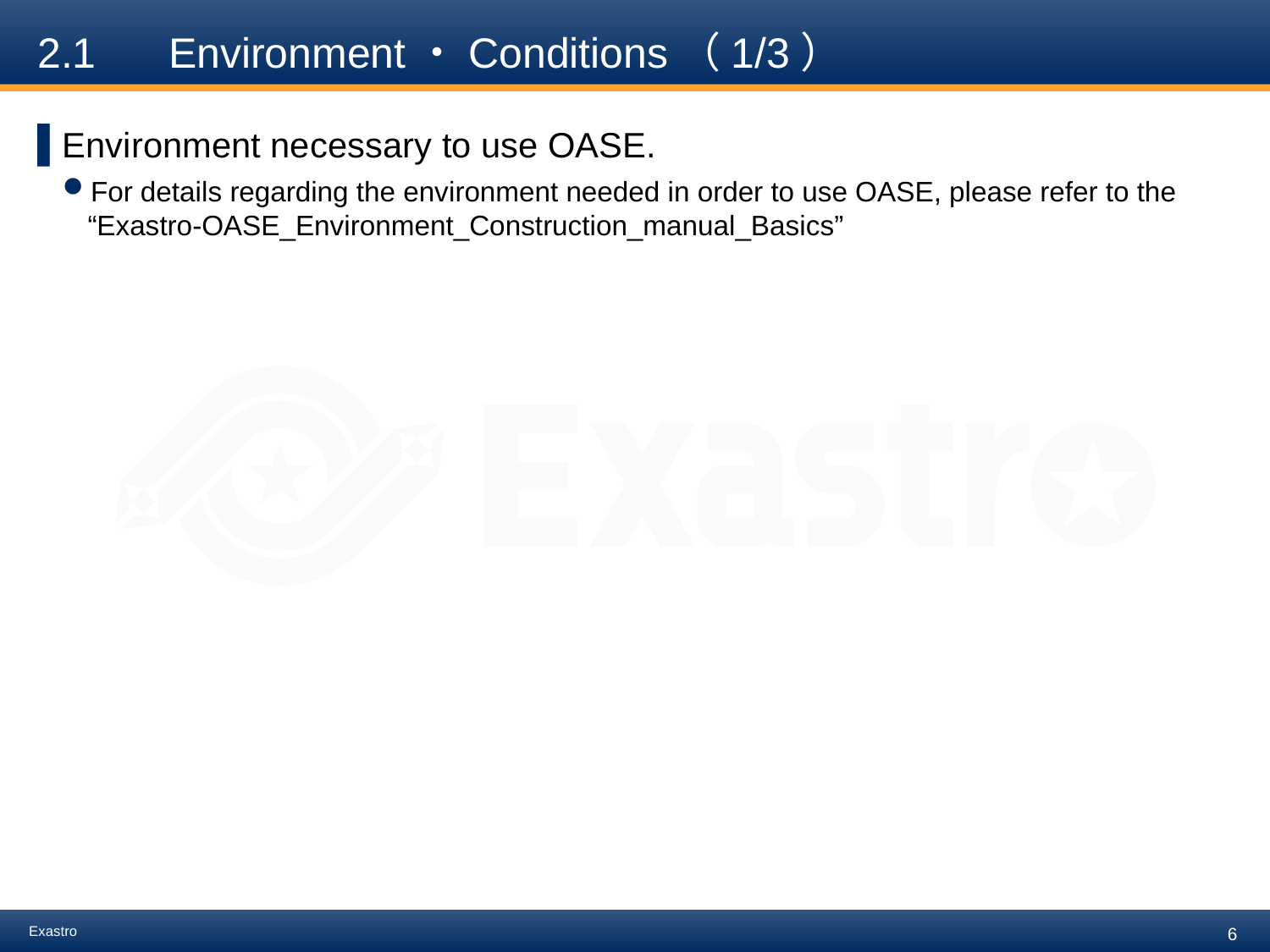

# 2.1　 Environment・Conditions（1/3）
Environment necessary to use OASE.
For details regarding the environment needed in order to use OASE, please refer to the “Exastro-OASE_Environment_Construction_manual_Basics”